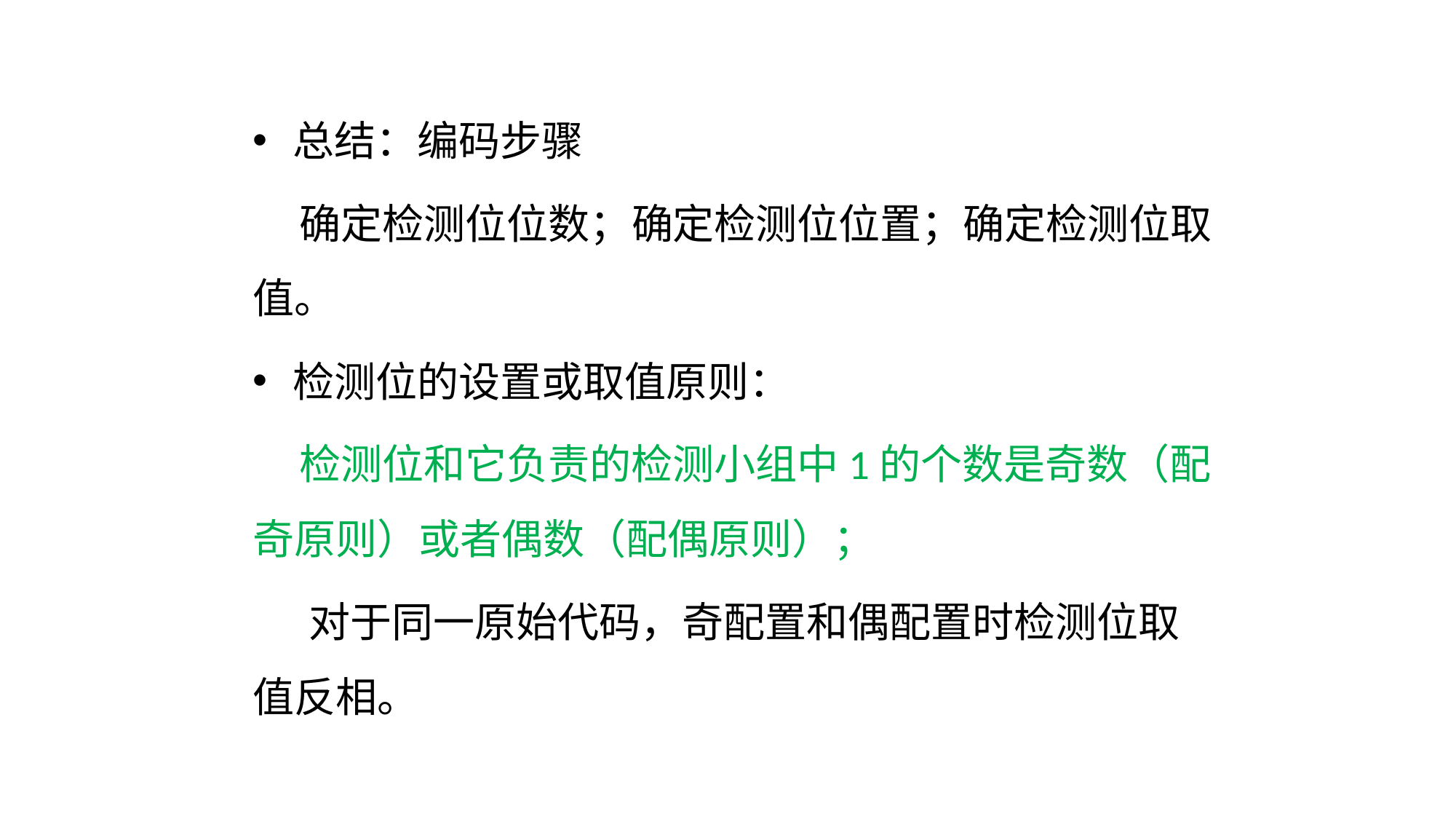

总结：编码步骤
    确定检测位位数；确定检测位位置；确定检测位取值。
检测位的设置或取值原则：
    检测位和它负责的检测小组中1的个数是奇数（配奇原则）或者偶数（配偶原则）；
     对于同一原始代码，奇配置和偶配置时检测位取值反相。